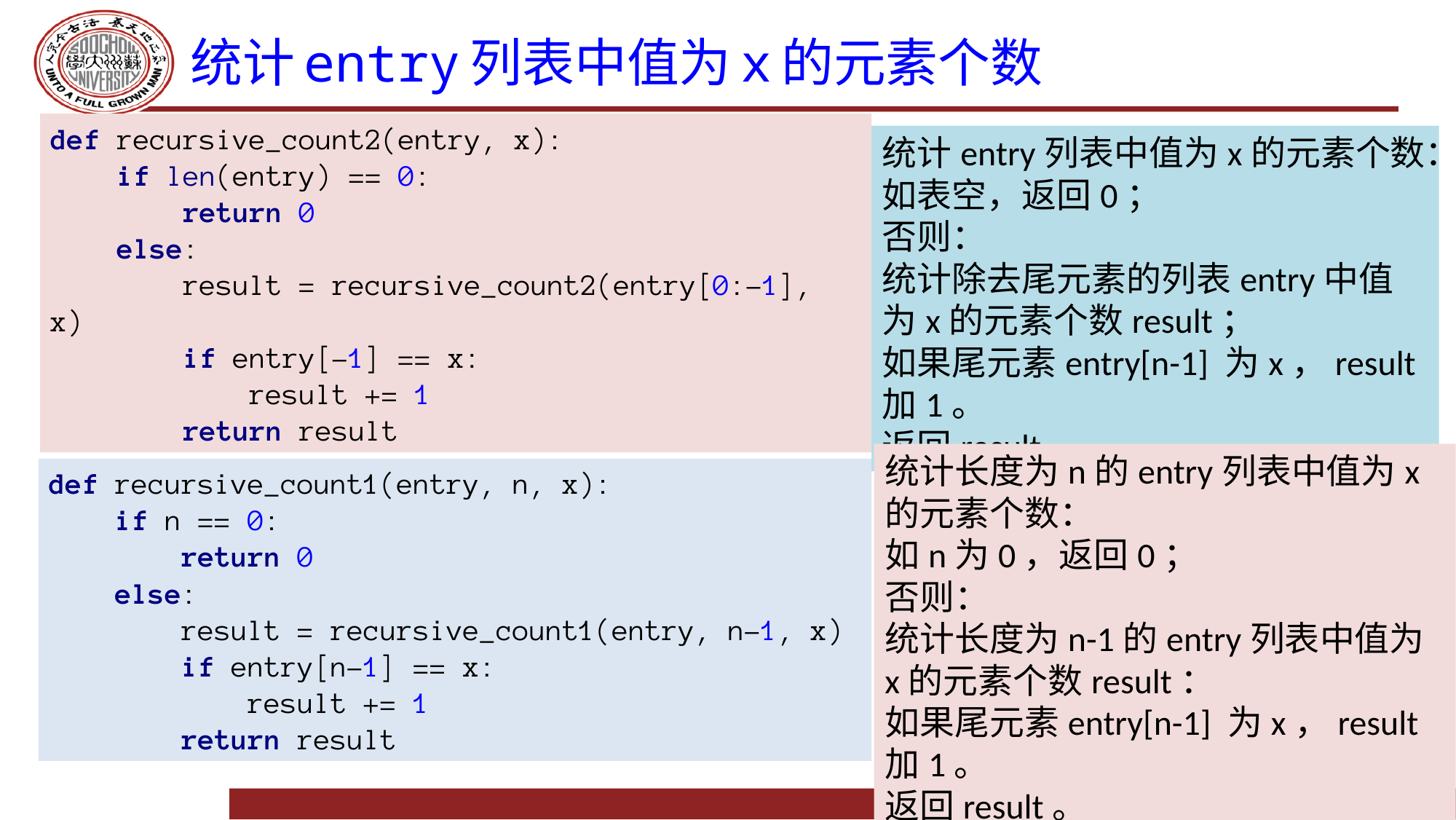

# 统计entry列表中值为x的元素个数
统计entry列表中值为x的元素个数：
如表空，返回0；
否则：
统计除去尾元素的列表entry中值为x的元素个数result；
如果尾元素entry[n-1] 为x，result加1。
返回result。
def recursive_count2(entry, x):
    if len(entry) == 0:
        return 0
    else:
        result = recursive_count2(entry[0:-1], x)
        if entry[-1] == x:
            result += 1
        return result
统计长度为n的entry列表中值为x的元素个数：
如n为0，返回0；
否则：
统计长度为n-1的entry列表中值为x的元素个数result：
如果尾元素entry[n-1] 为x，result加1。
返回result。
def recursive_count1(entry, n, x):
    if n == 0:
        return 0
    else:
        result = recursive_count1(entry, n-1, x)
        if entry[n-1] == x:
            result += 1
        return result